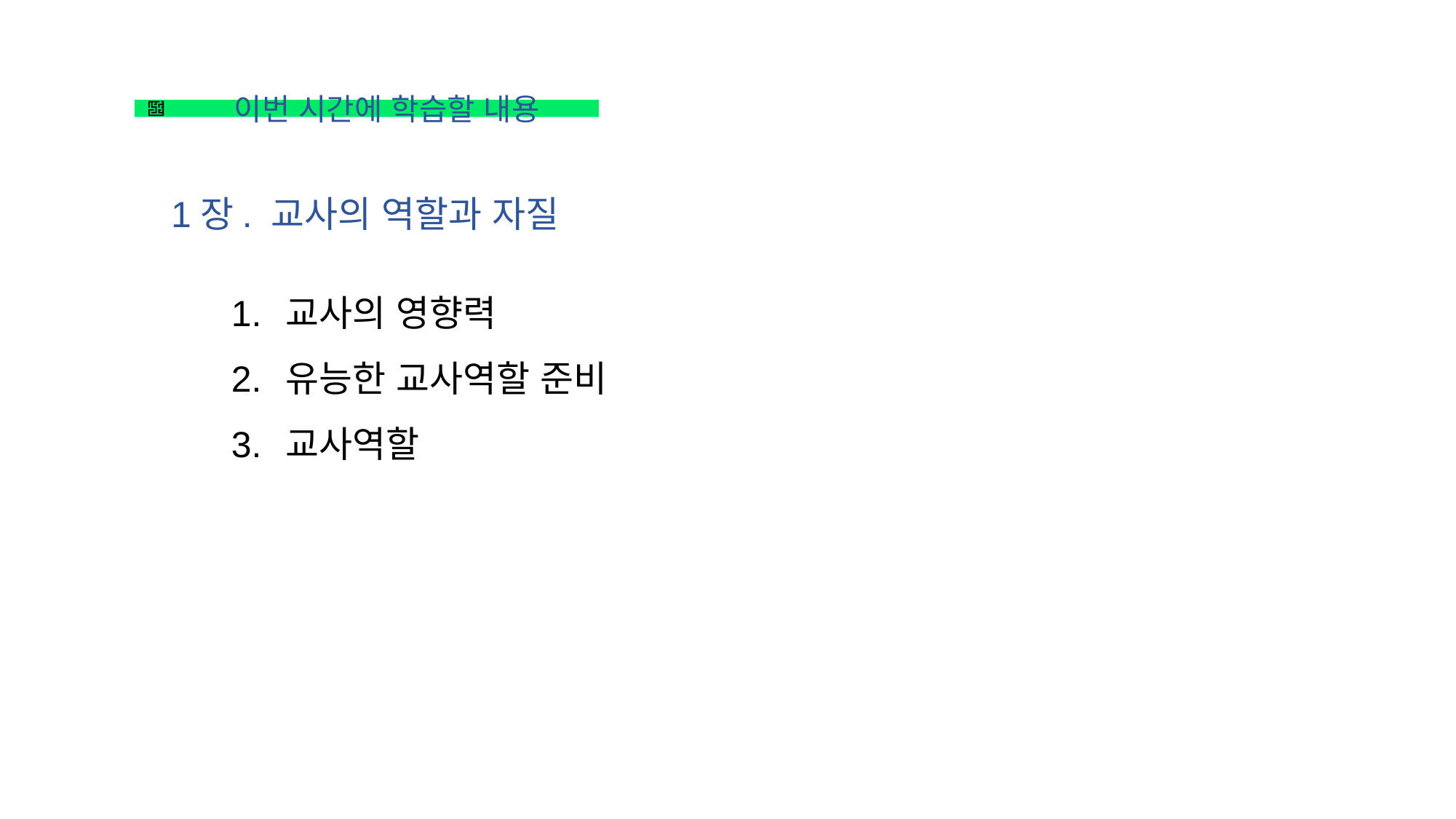

이번 시간에 학습할 내용
1장. 교사의 역할과 자질
교사의 영향력
유능한 교사역할 준비
교사역할